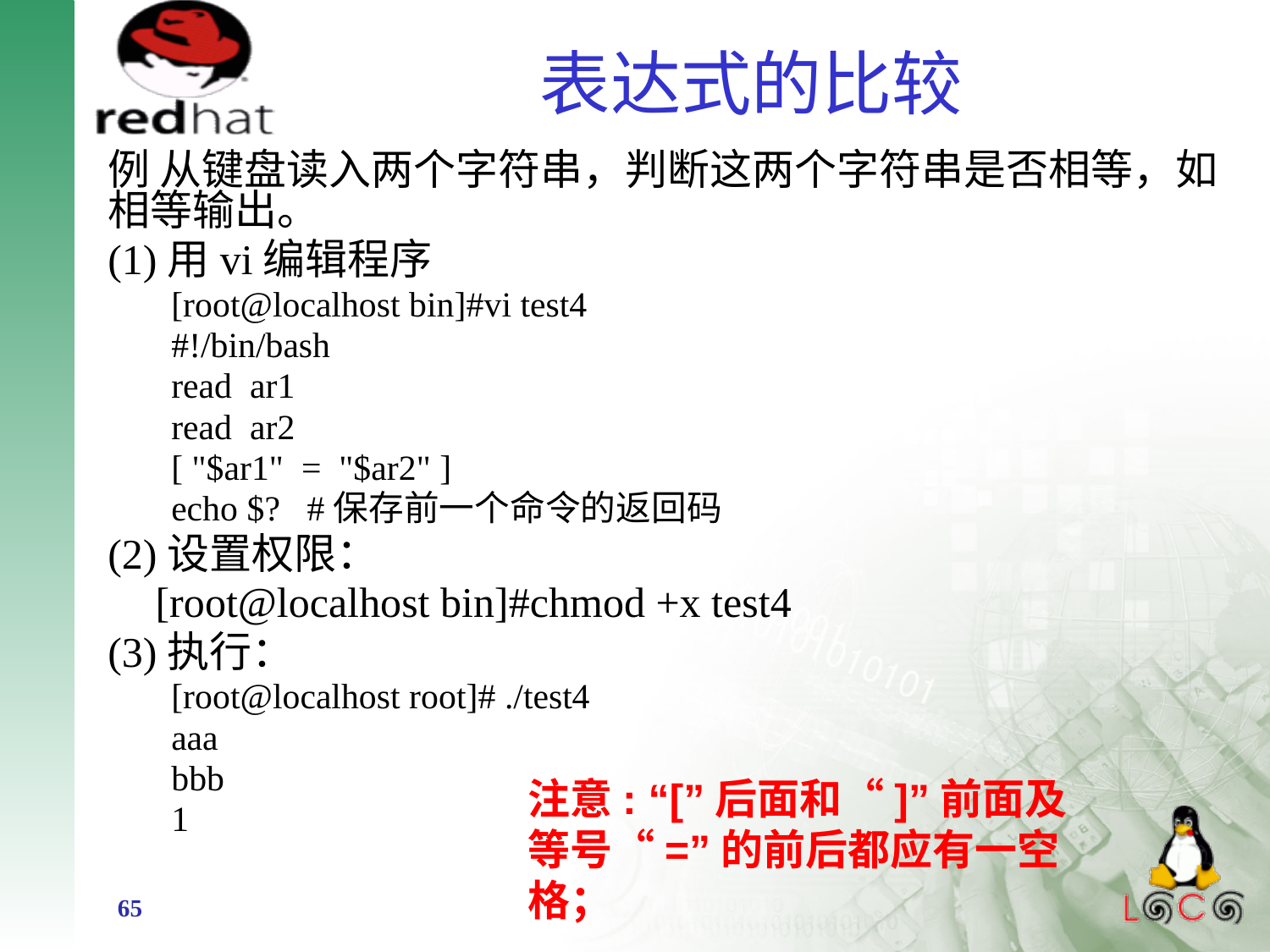

# 表达式的比较
例 从键盘读入两个字符串，判断这两个字符串是否相等，如相等输出。
(1)用vi编辑程序
[root@localhost bin]#vi test4
#!/bin/bash
read  ar1
read  ar2
[ "$ar1"  =  "$ar2" ]
echo $?   #保存前一个命令的返回码
(2)设置权限：
	[root@localhost bin]#chmod +x test4
(3)执行：
[root@localhost root]# ./test4
aaa
bbb
1
注意: “[”后面和“]”前面及等号“=”的前后都应有一空格；
65